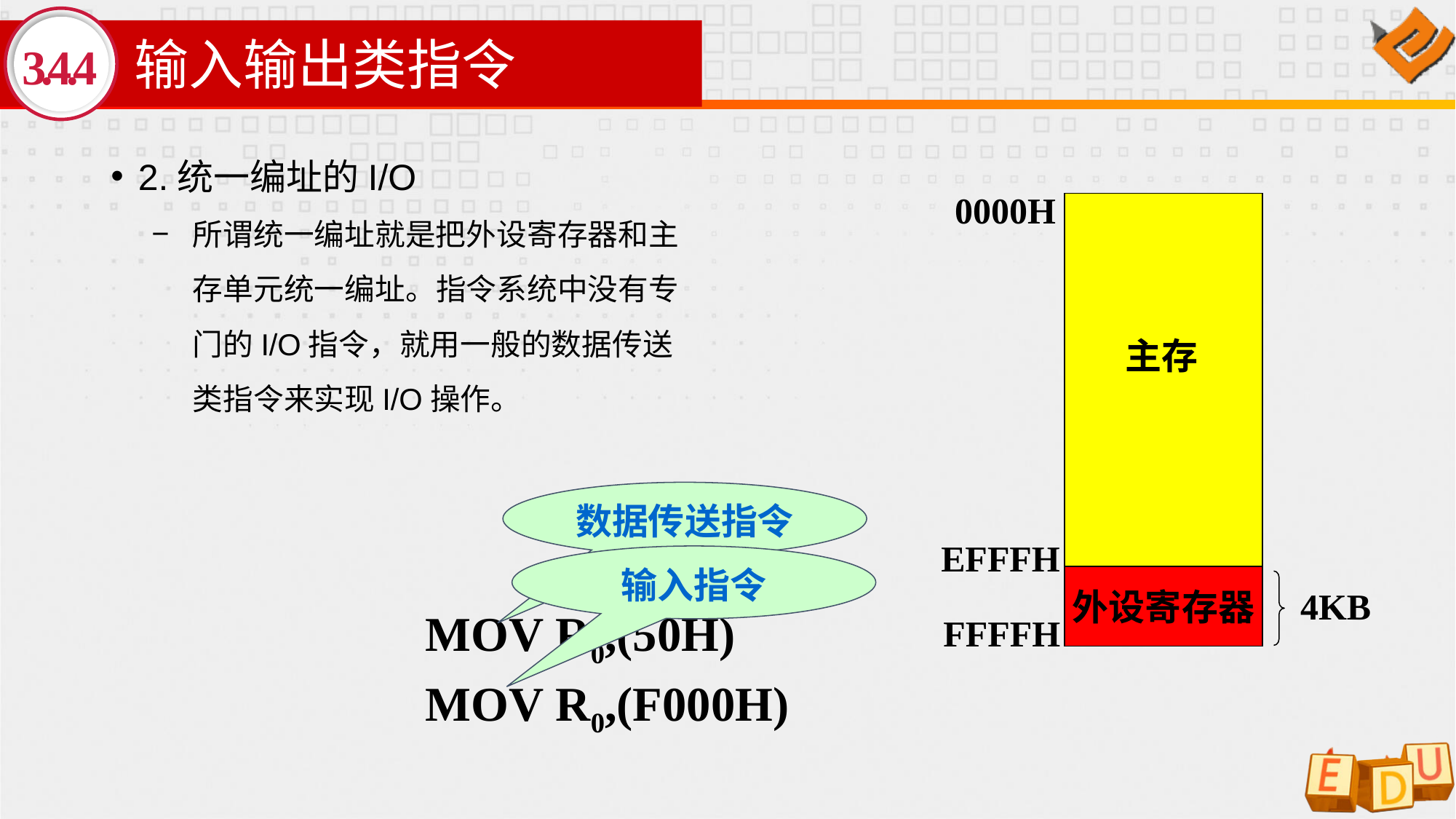

# 输入输出类指令
3.4.4
2.统一编址的I/O
所谓统一编址就是把外设寄存器和主存单元统一编址。指令系统中没有专门的I/O指令，就用一般的数据传送类指令来实现I/O操作。
0000H

主存
EFFFH
外设寄存器

4KB
FFFFH
数据传送指令
输入指令
MOV R0,(50H)
MOV R0,(F000H)